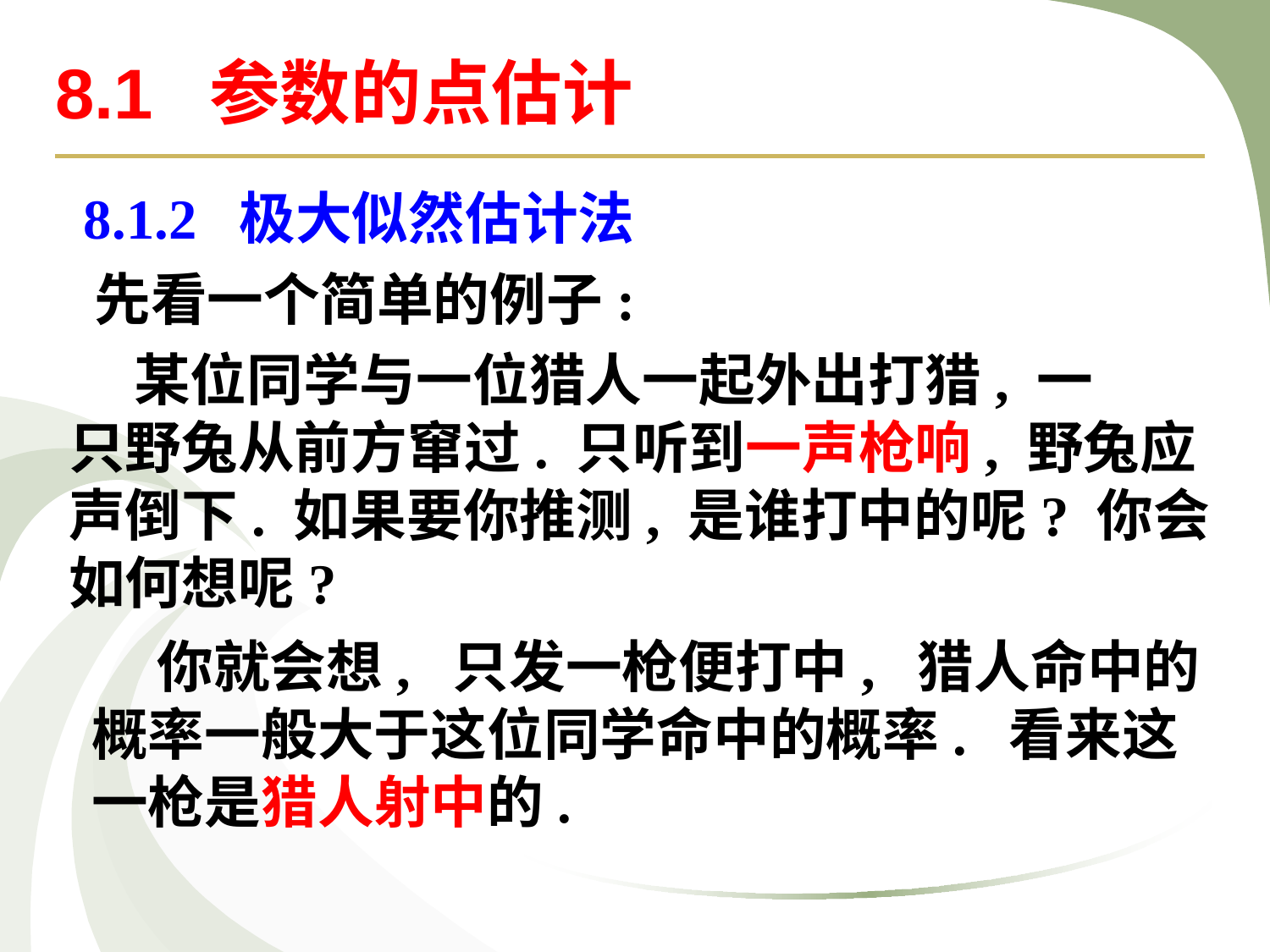

8.1  参数的点估计
8.1.2  极大似然估计法
先看一个简单的例子:
    某位同学与一位猎人一起外出打猎, 一
只野兔从前方窜过. 只听到一声枪响, 野兔应
声倒下. 如果要你推测, 是谁打中的呢? 你会
如何想呢?
    你就会想,  只发一枪便打中,  猎人命中的
概率一般大于这位同学命中的概率.  看来这
一枪是猎人射中的.